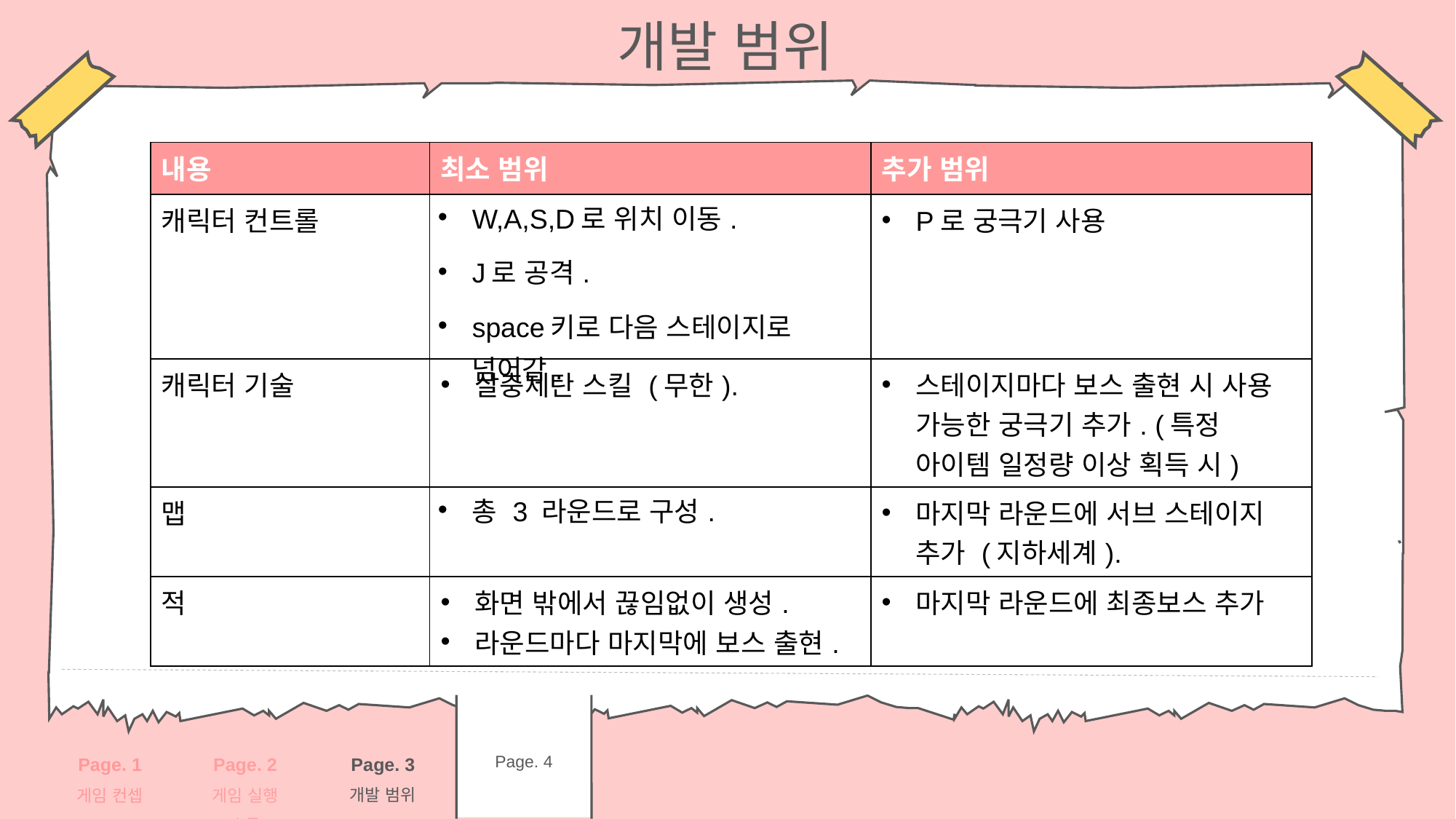

개발 범위

| 내용 | 최소 범위 | 추가 범위 |
| --- | --- | --- |
| 캐릭터 컨트롤 | W,A,S,D로 위치 이동. J로 공격. space키로 다음 스테이지로 넘어감. | P로 궁극기 사용 |
| 캐릭터 기술 | 살충제탄 스킬 (무한). | 스테이지마다 보스 출현 시 사용 가능한 궁극기 추가. (특정 아이템 일정량 이상 획득 시) |
| 맵 | 총 3 라운드로 구성. | 마지막 라운드에 서브 스테이지 추가 (지하세계). |
| 적 | 화면 밖에서 끊임없이 생성. 라운드마다 마지막에 보스 출현. | 마지막 라운드에 최종보스 추가 |
Page. 4

Page. 3
개발 범위
Page. 1
게임 컨셉
Page. 2
게임 실행 흐름